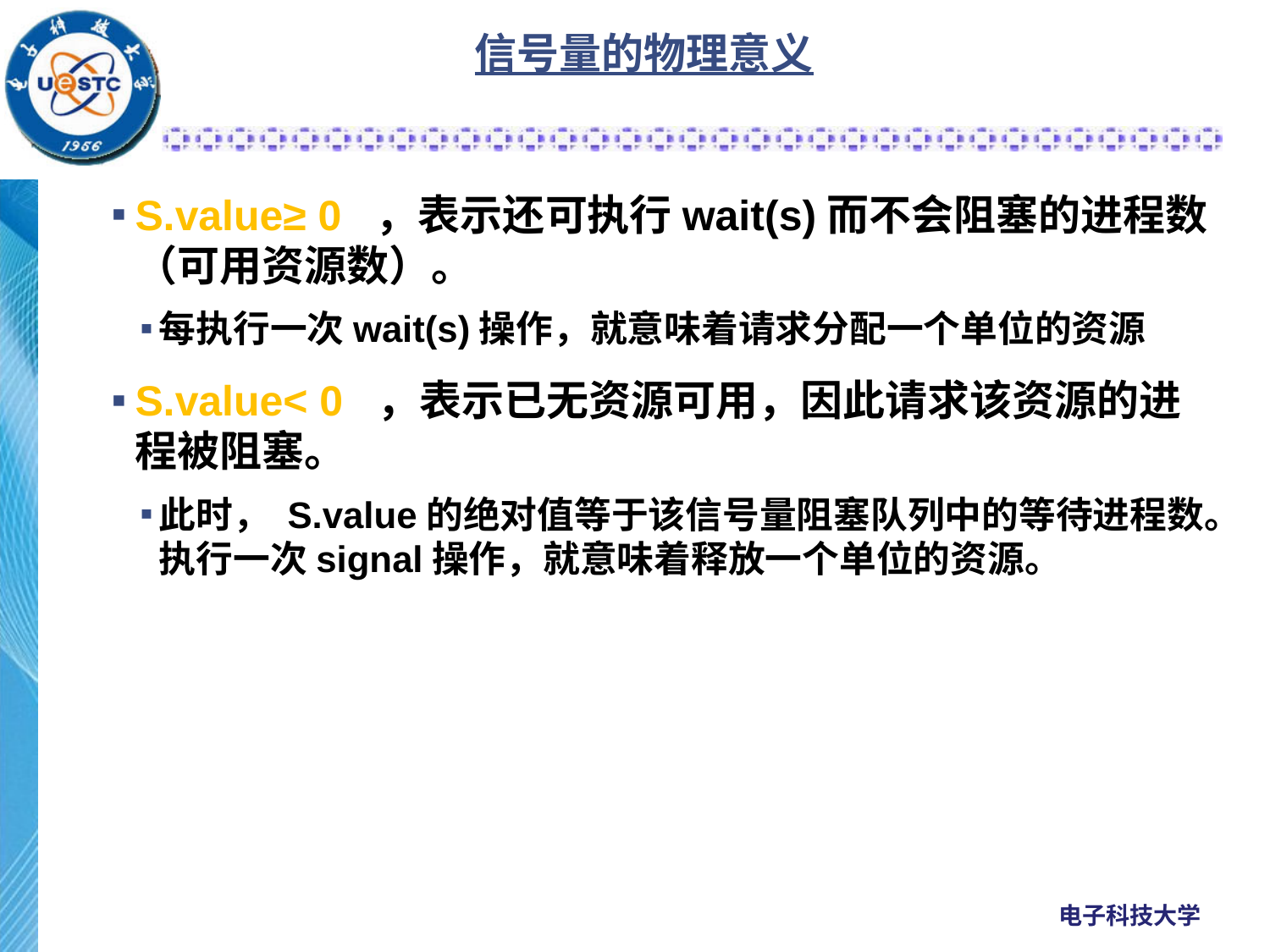

# 信号量的物理意义
S.value≥ 0  ，表示还可执行wait(s)而不会阻塞的进程数（可用资源数）。
每执行一次wait(s)操作，就意味着请求分配一个单位的资源
S.value< 0  ，表示已无资源可用，因此请求该资源的进程被阻塞。
此时， S.value的绝对值等于该信号量阻塞队列中的等待进程数。执行一次signal操作，就意味着释放一个单位的资源。